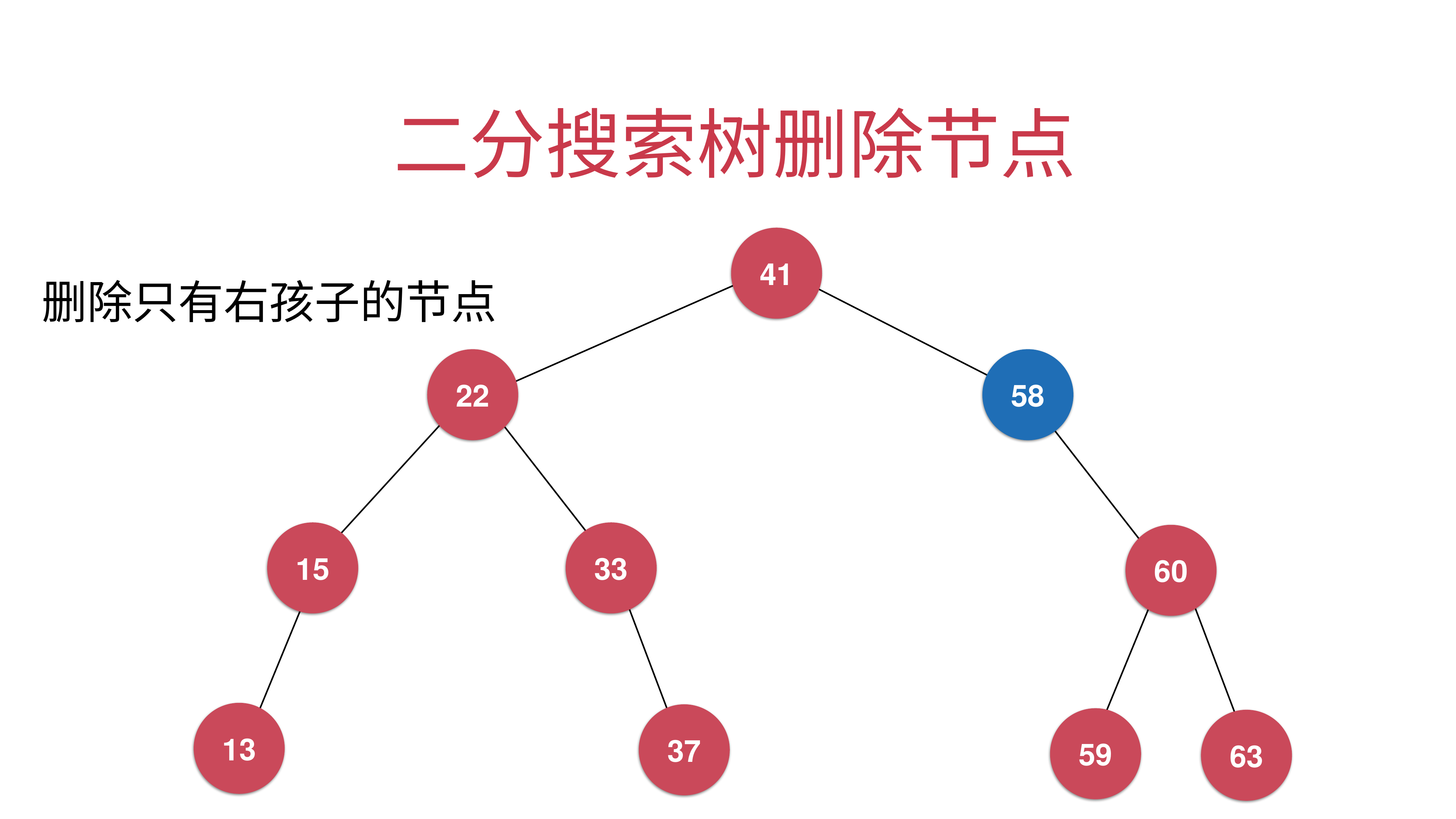

# 二分搜索树删除节点
删除只有右孩子的节点
41

22
58

15
33
60

59
63

13
37